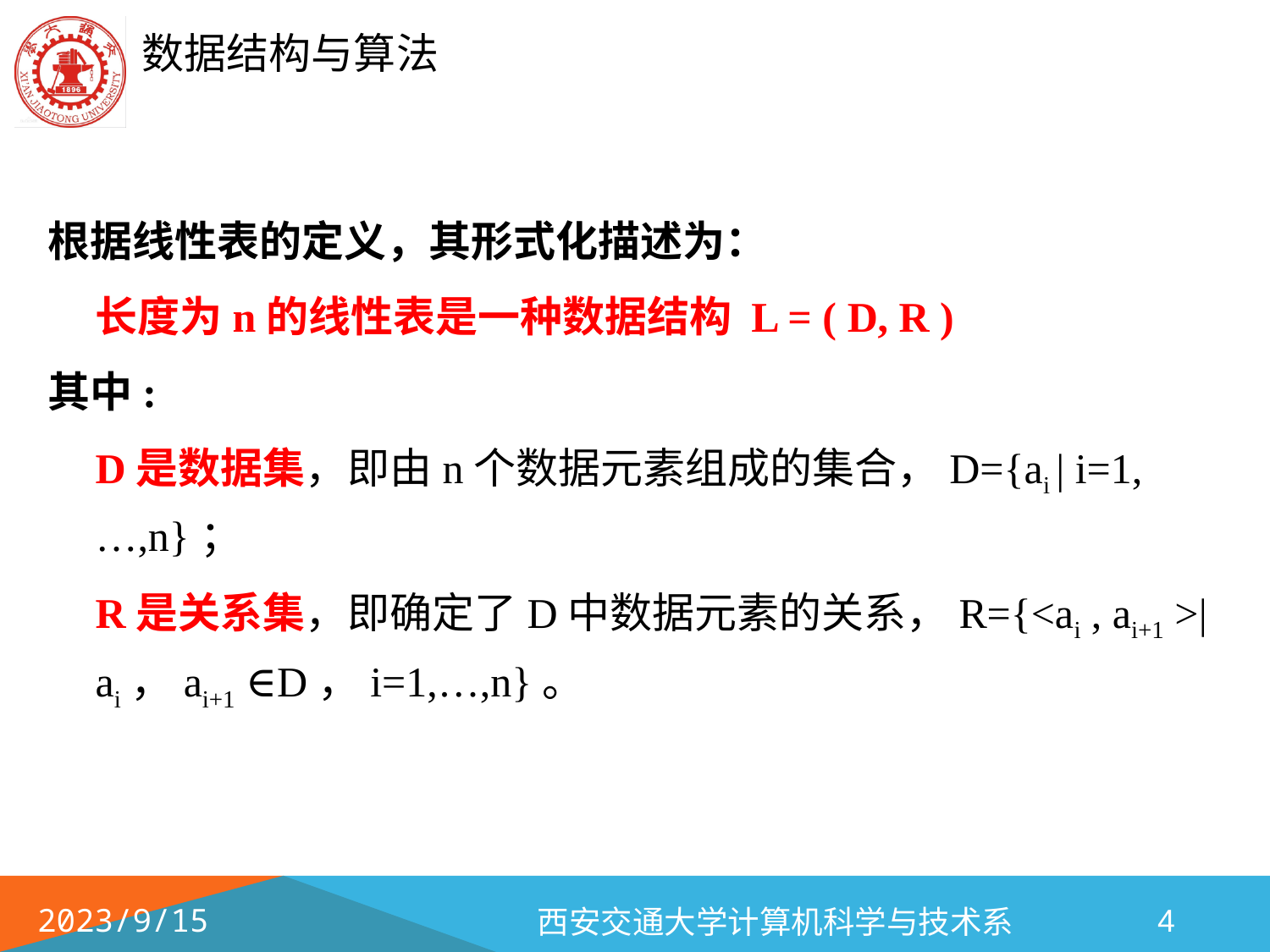

根据线性表的定义，其形式化描述为：
	长度为n的线性表是一种数据结构 L = ( D, R )
其中:
	D是数据集，即由n个数据元素组成的集合，D={ai | i=1,…,n}；
	R是关系集，即确定了D中数据元素的关系，R={<ai , ai+1 >| ai，ai+1 ∈D，i=1,…,n}。